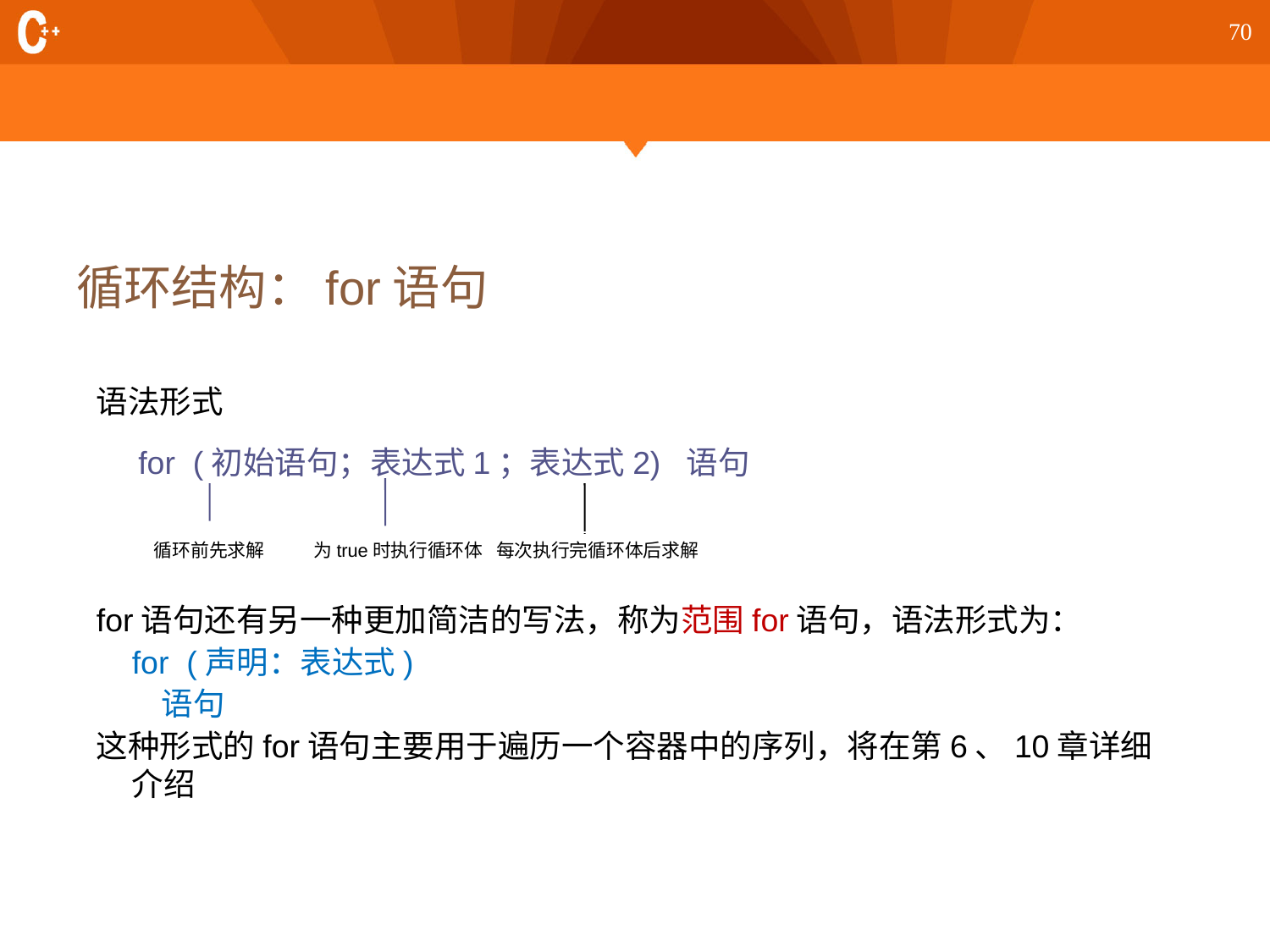

70
# 循环结构：for语句
语法形式
for  (初始语句；表达式1；表达式2)  语句

为true时执行循环体

每次执行完循环体后求解
循环前先求解
for语句还有另一种更加简洁的写法，称为范围for语句，语法形式为：
    for  (声明：表达式)
        语句
这种形式的for语句主要用于遍历一个容器中的序列，将在第6、10章详细介绍